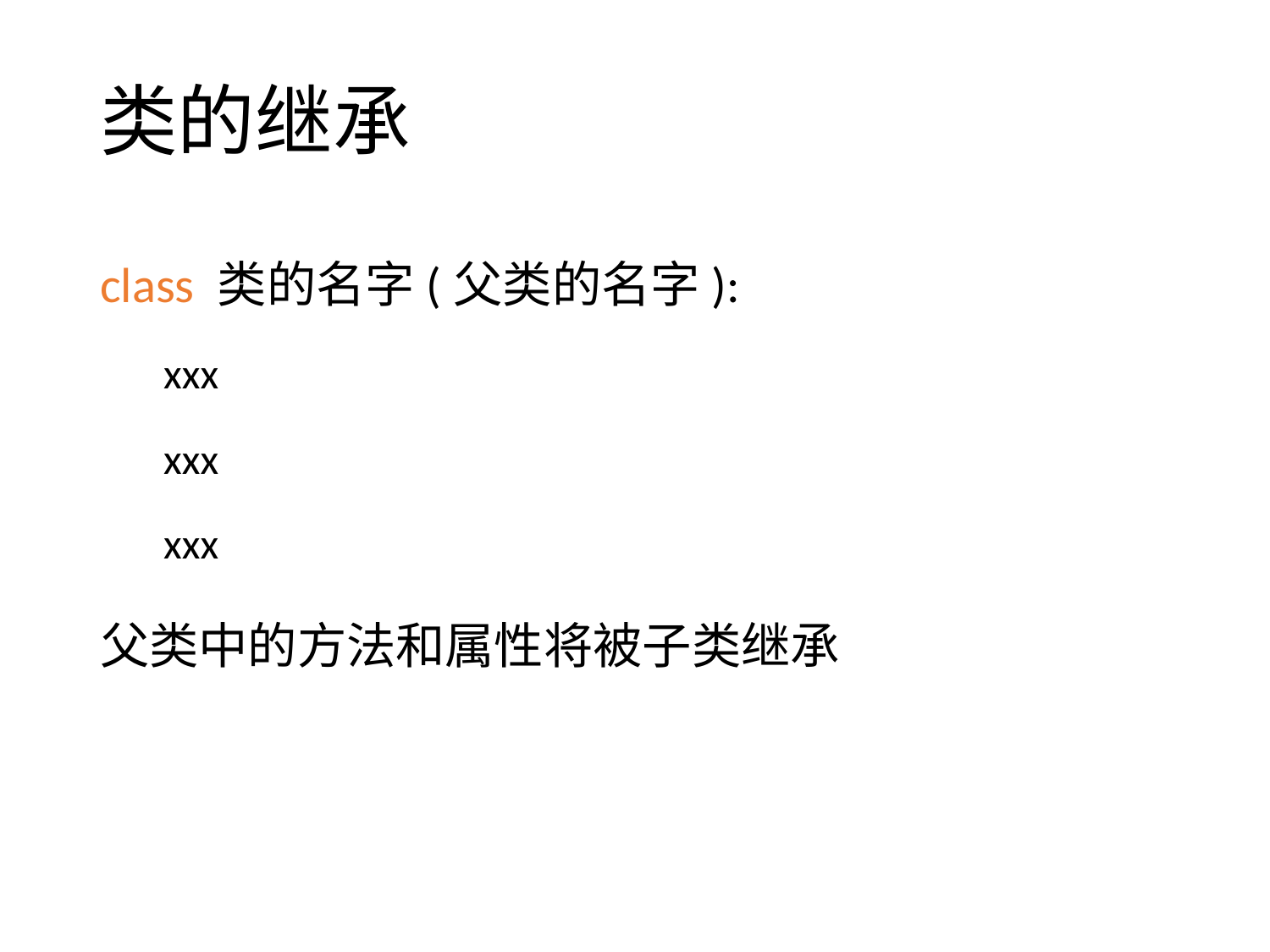

# 类的继承
class 类的名字(父类的名字):
xxx
xxx
xxx
父类中的方法和属性将被子类继承